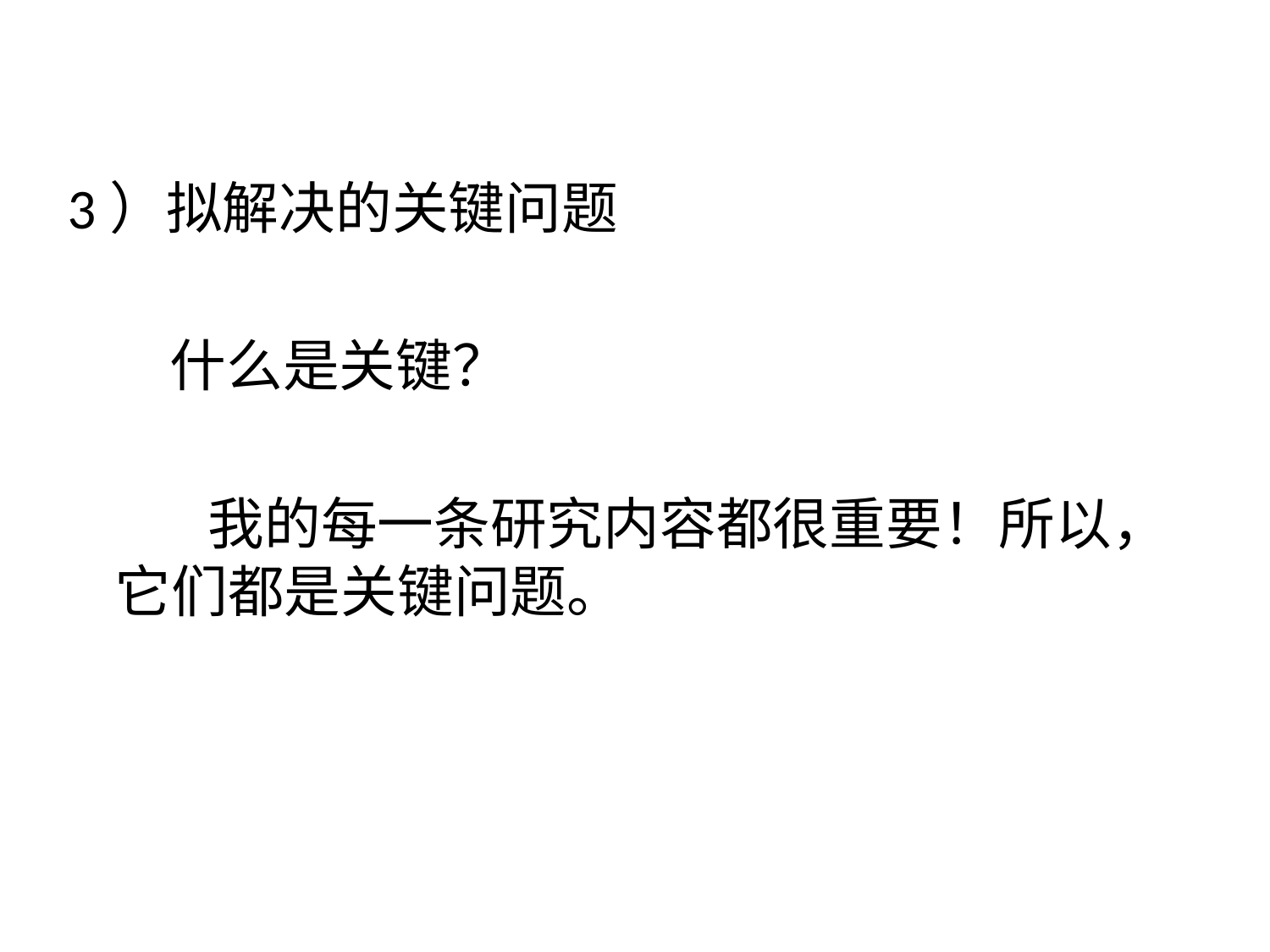

3）拟解决的关键问题

       什么是关键？

          我的每一条研究内容都很重要！所以，它们都是关键问题。